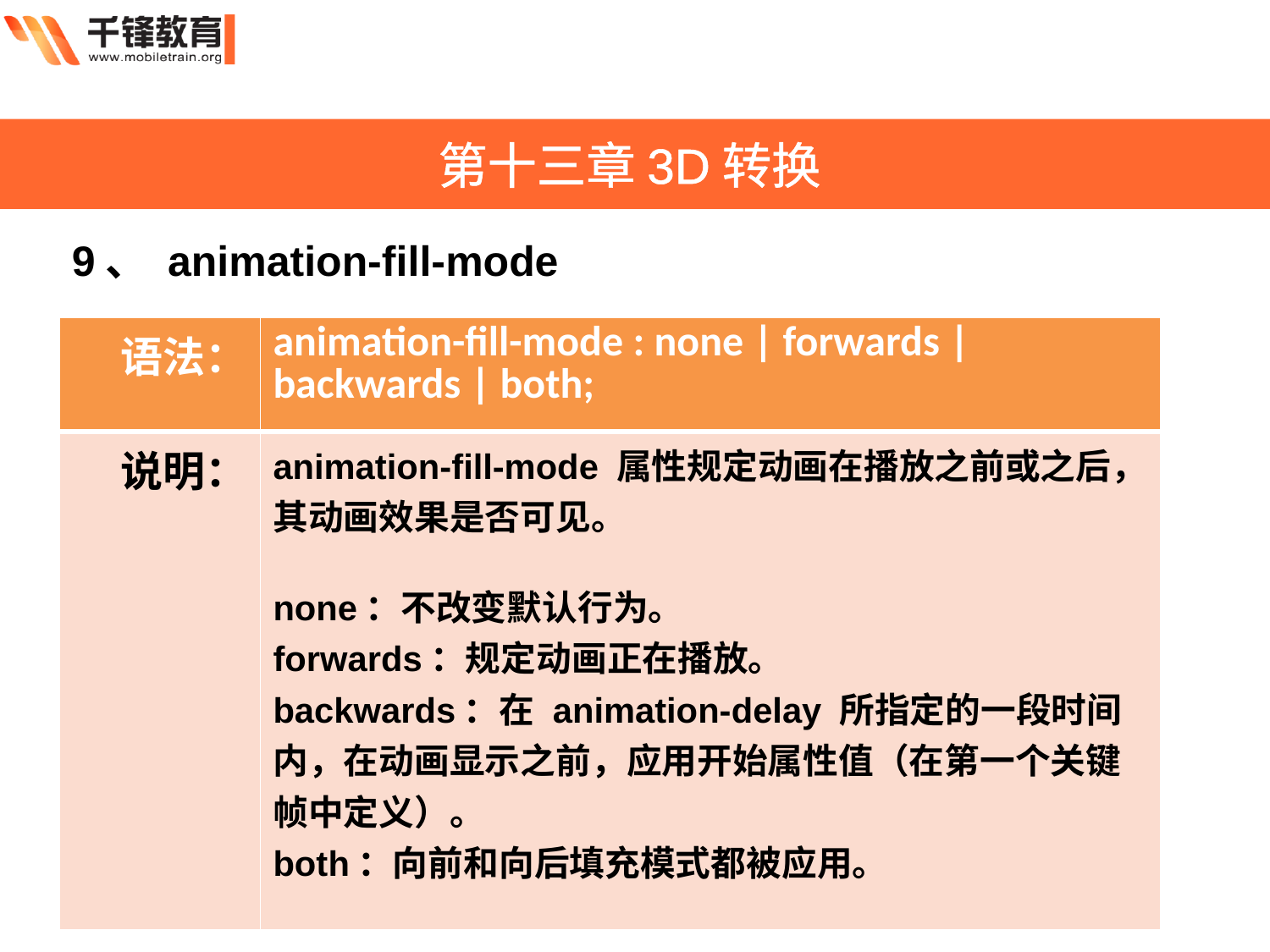

第十三章3D转换
9、 animation-fill-mode
| 语法： | animation-fill-mode : none | forwards | backwards | both; |
| --- | --- |
| 说明： | animation-fill-mode 属性规定动画在播放之前或之后，其动画效果是否可见。 none：不改变默认行为。 forwards：规定动画正在播放。 backwards：在 animation-delay 所指定的一段时间内，在动画显示之前，应用开始属性值（在第一个关键帧中定义）。 both：向前和向后填充模式都被应用。 |